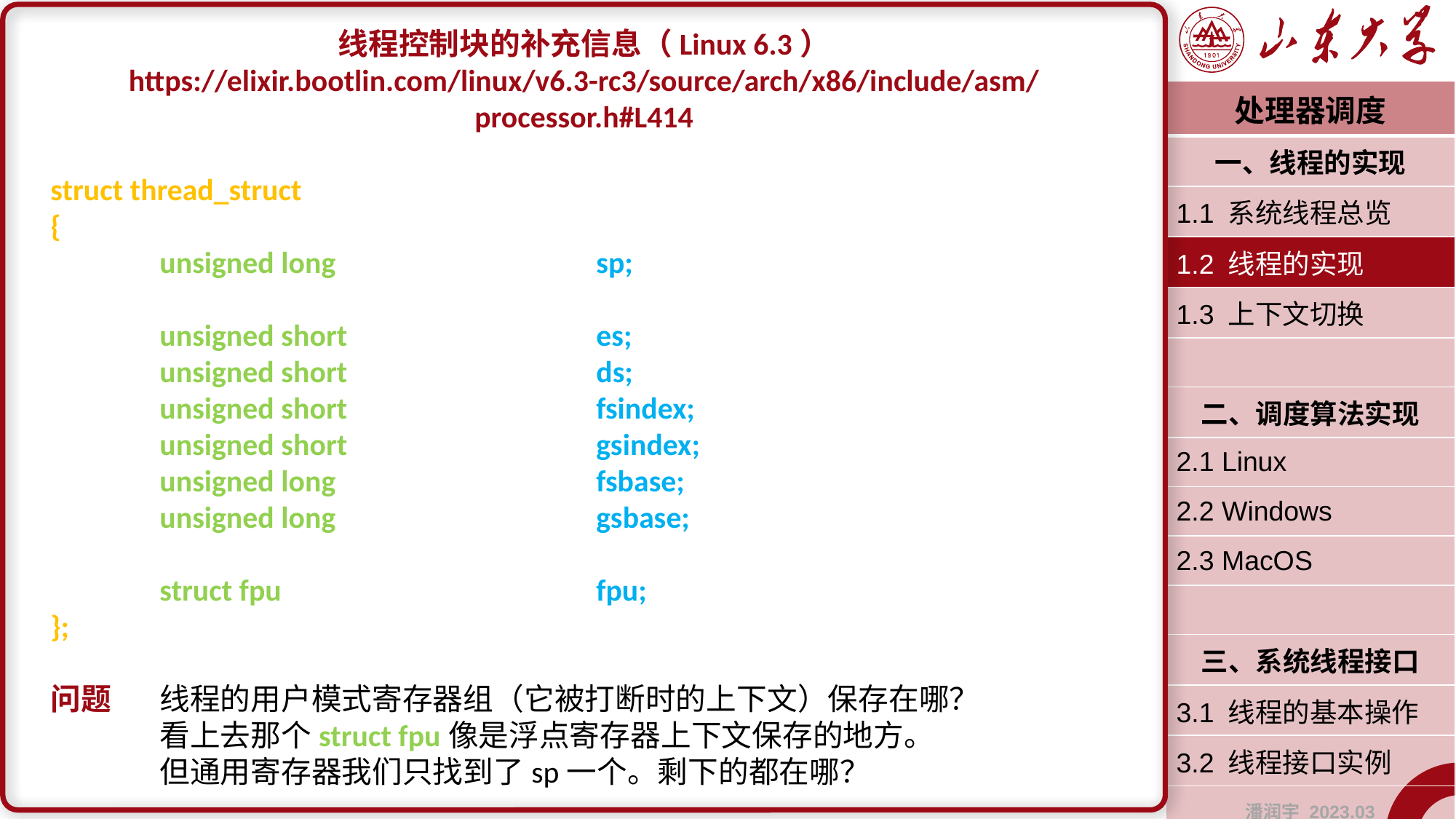

线程控制块的补充信息（Linux 6.3）
https://elixir.bootlin.com/linux/v6.3-rc3/source/arch/x86/include/asm/processor.h#L414

struct thread_struct
{
	unsigned long			sp;

	unsigned short			es;
	unsigned short			ds;
	unsigned short			fsindex;
	unsigned short			gsindex;
	unsigned long			fsbase;
	unsigned long			gsbase;

	struct fpu			fpu;
};

问题	线程的用户模式寄存器组（它被打断时的上下文）保存在哪？
	看上去那个struct fpu像是浮点寄存器上下文保存的地方。
	但通用寄存器我们只找到了sp一个。剩下的都在哪？
| 处理器调度 |
| --- |
| 一、线程的实现 |
| 1.1 系统线程总览 |
| 1.2 线程的实现 |
| 1.3 上下文切换 |
|  |
| 二、调度算法实现 |
| 2.1 Linux |
| 2.2 Windows |
| 2.3 MacOS |
|  |
| 三、系统线程接口 |
| 3.1 线程的基本操作 |
| 3.2 线程接口实例 |
| 潘润宇 2023.03 |